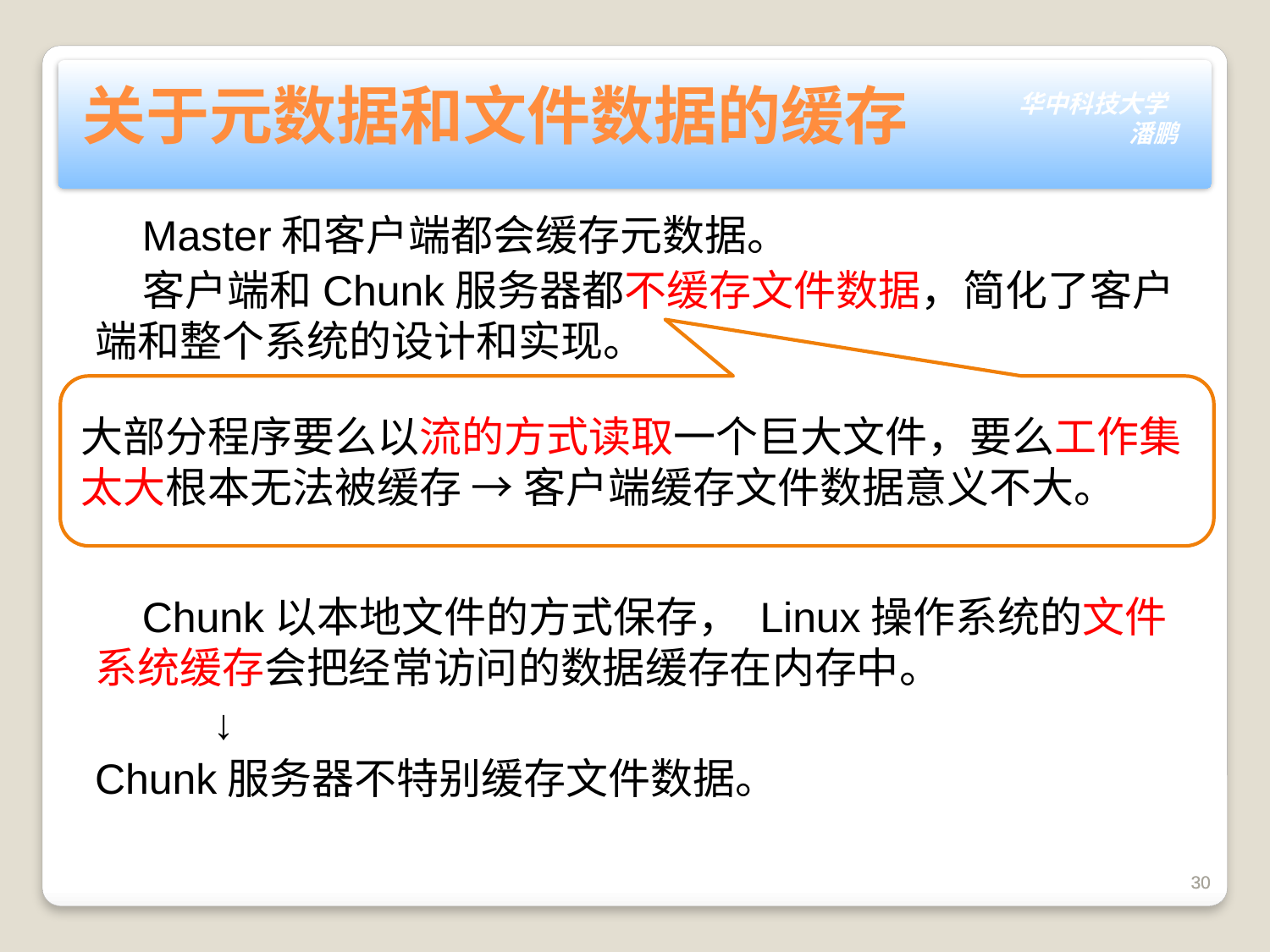

关于元数据和文件数据的缓存
    Master和客户端都会缓存元数据。
    客户端和Chunk服务器都不缓存文件数据，简化了客户端和整个系统的设计和实现。

    Chunk以本地文件的方式保存， Linux操作系统的文件系统缓存会把经常访问的数据缓存在内存中。
          ↓
Chunk服务器不特别缓存文件数据。
大部分程序要么以流的方式读取一个巨大文件，要么工作集太大根本无法被缓存 → 客户端缓存文件数据意义不大。
30
30